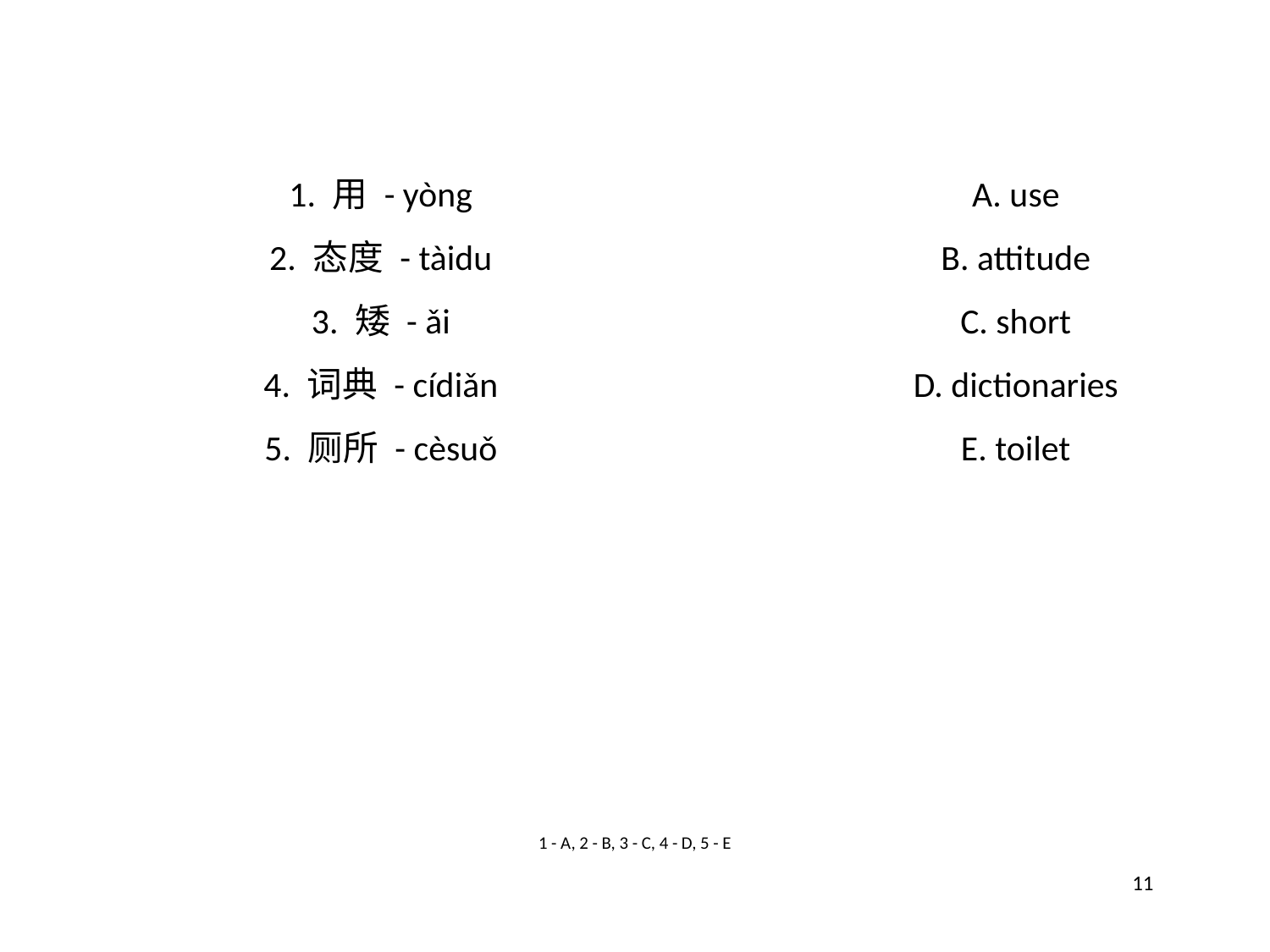

1. 用 - yòng

A. use

2. 态度 - tàidu

B. attitude

3. 矮 - ǎi

C. short

4. 词典 - cídiǎn

D. dictionaries

5. 厕所 - cèsuǒ

E. toilet
1 - A, 2 - B, 3 - C, 4 - D, 5 - E

11